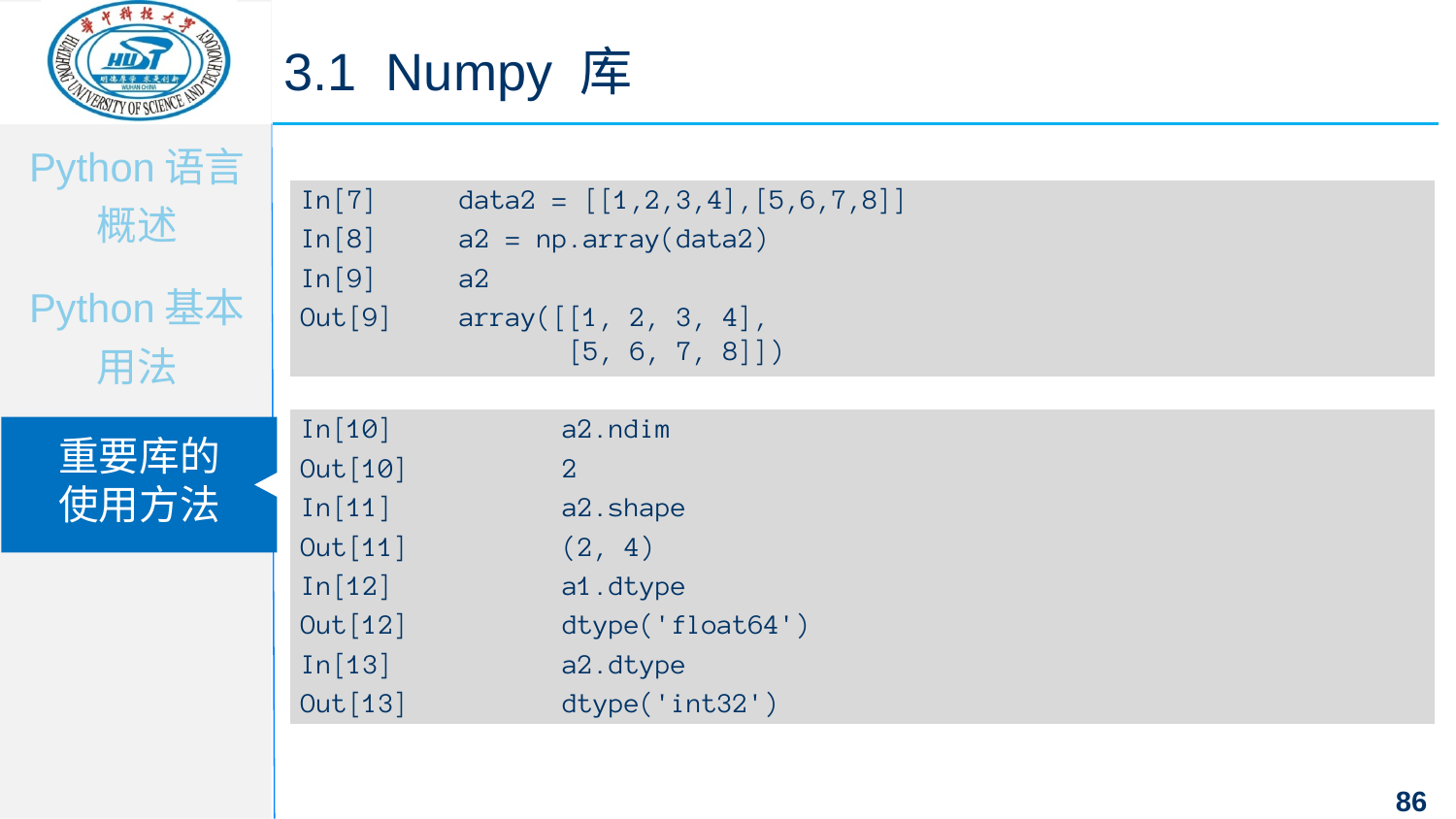

3.1  Numpy 库
| In[7] | data2 = [[1,2,3,4],[5,6,7,8]] |
| --- | --- |
| In[8] | a2 = np.array(data2) |
| In[9] | a2 |
| Out[9] | array([[1, 2, 3, 4], [5, 6, 7, 8]]) |
| In[10] | a2.ndim |
| --- | --- |
| Out[10] | 2 |
| In[11] | a2.shape |
| Out[11] | (2, 4) |
| In[12] | a1.dtype |
| Out[12] | dtype('float64') |
| In[13] | a2.dtype |
| Out[13] | dtype('int32') |